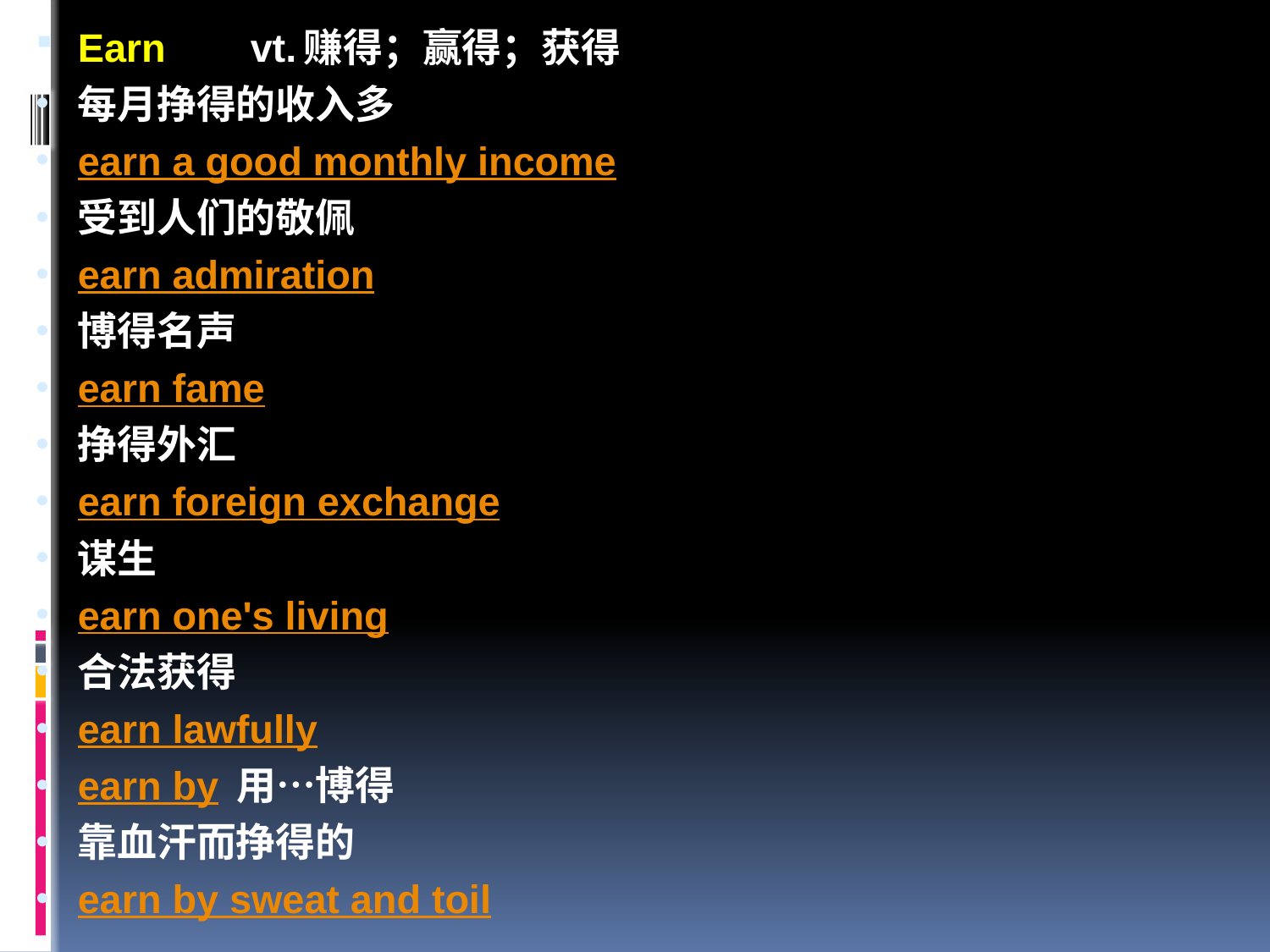

Earn  　 vt.赚得；赢得；获得
每月挣得的收入多
earn a good monthly income
受到人们的敬佩
earn admiration
博得名声
earn fame
挣得外汇
earn foreign exchange
谋生
earn one's living
合法获得
earn lawfully
earn by 用…博得
靠血汗而挣得的
earn by sweat and toil